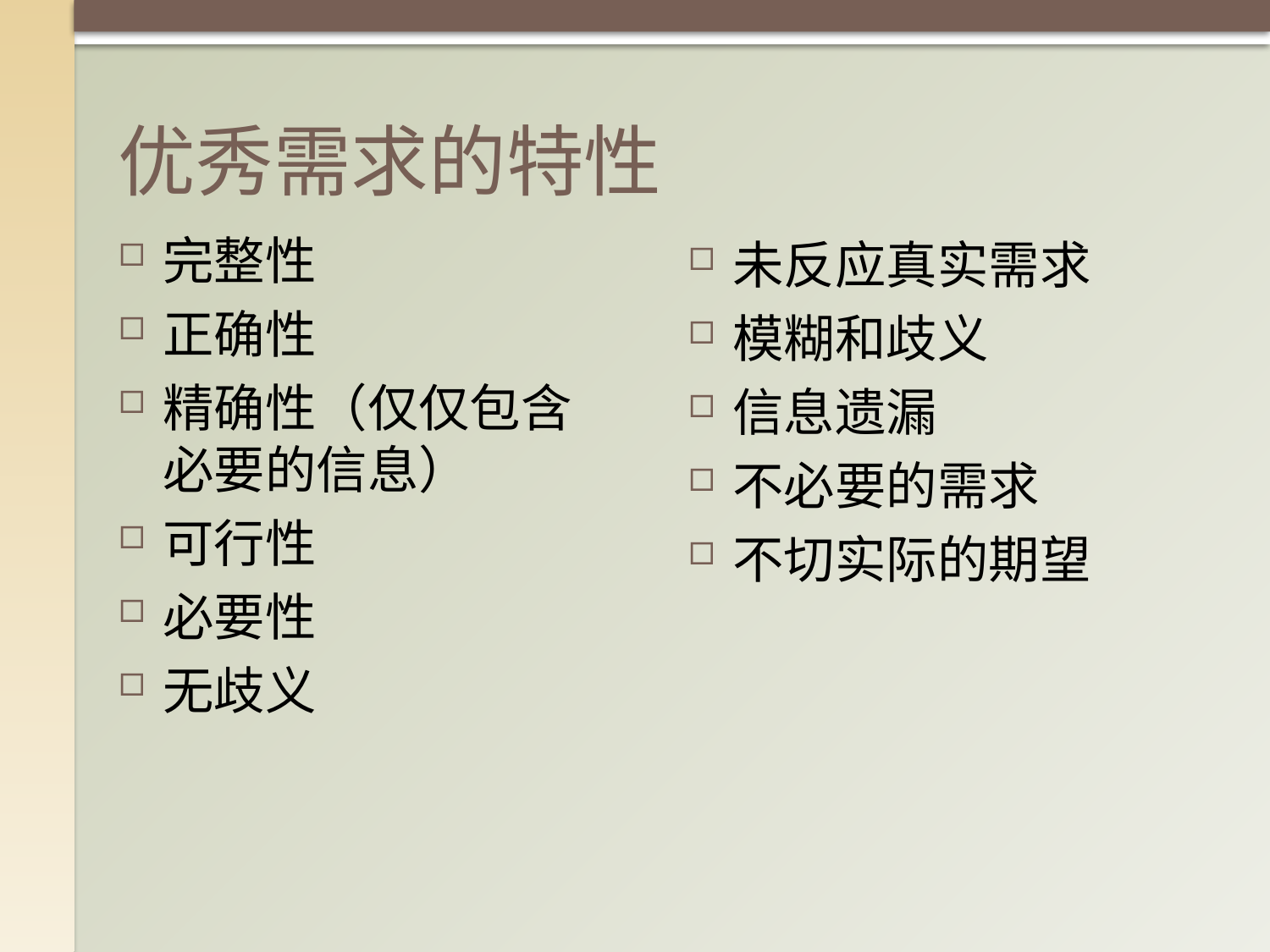

# 优秀需求的特性
完整性
正确性
精确性（仅仅包含必要的信息）
可行性
必要性
无歧义

未反应真实需求
模糊和歧义
信息遗漏
不必要的需求
不切实际的期望